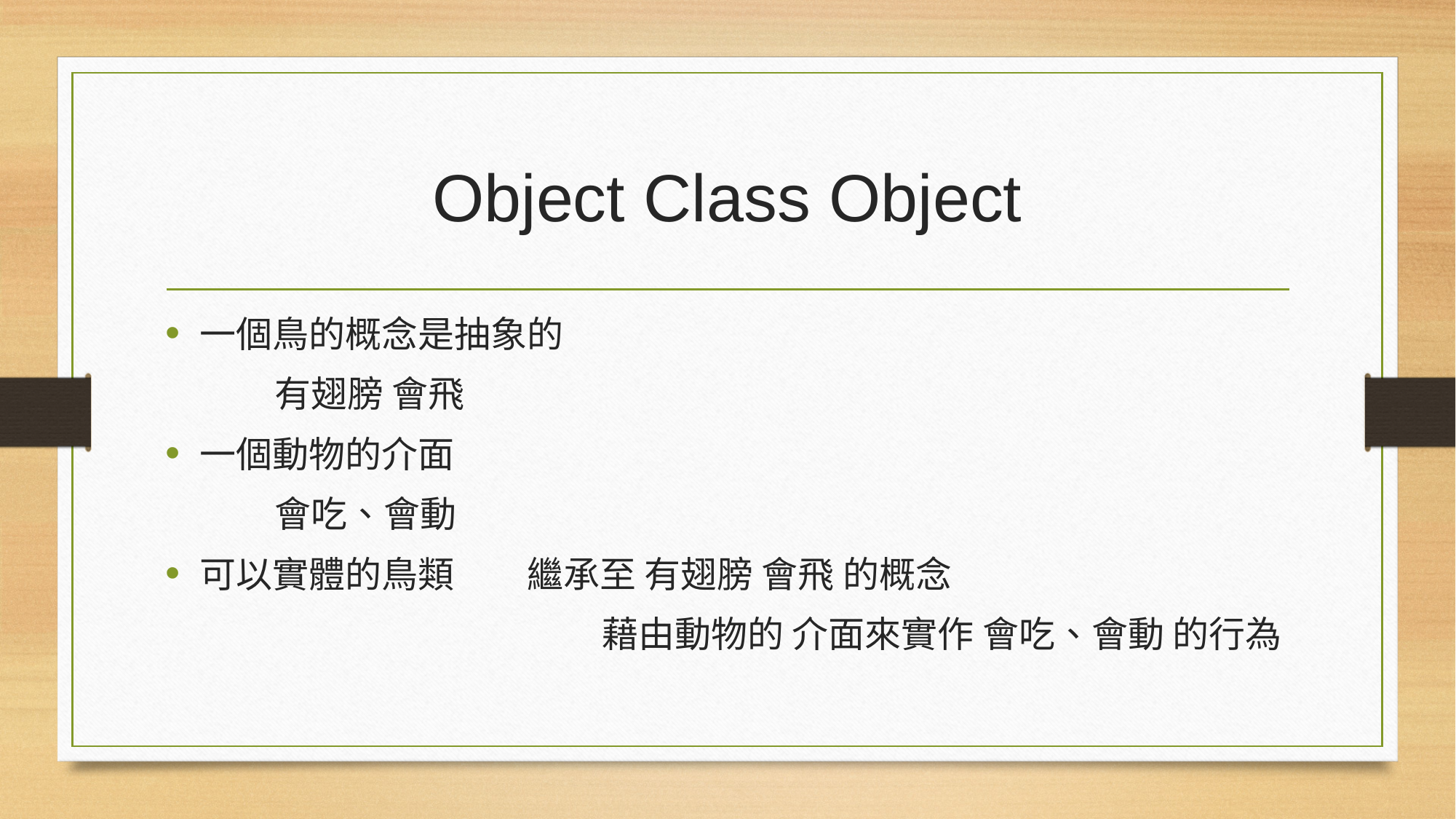

# Object Class Object
一個鳥的概念是抽象的
	有翅膀 會飛
一個動物的介面
	會吃、會動
可以實體的鳥類	繼承至 有翅膀 會飛 的概念
				藉由動物的 介面來實作 會吃、會動 的行為